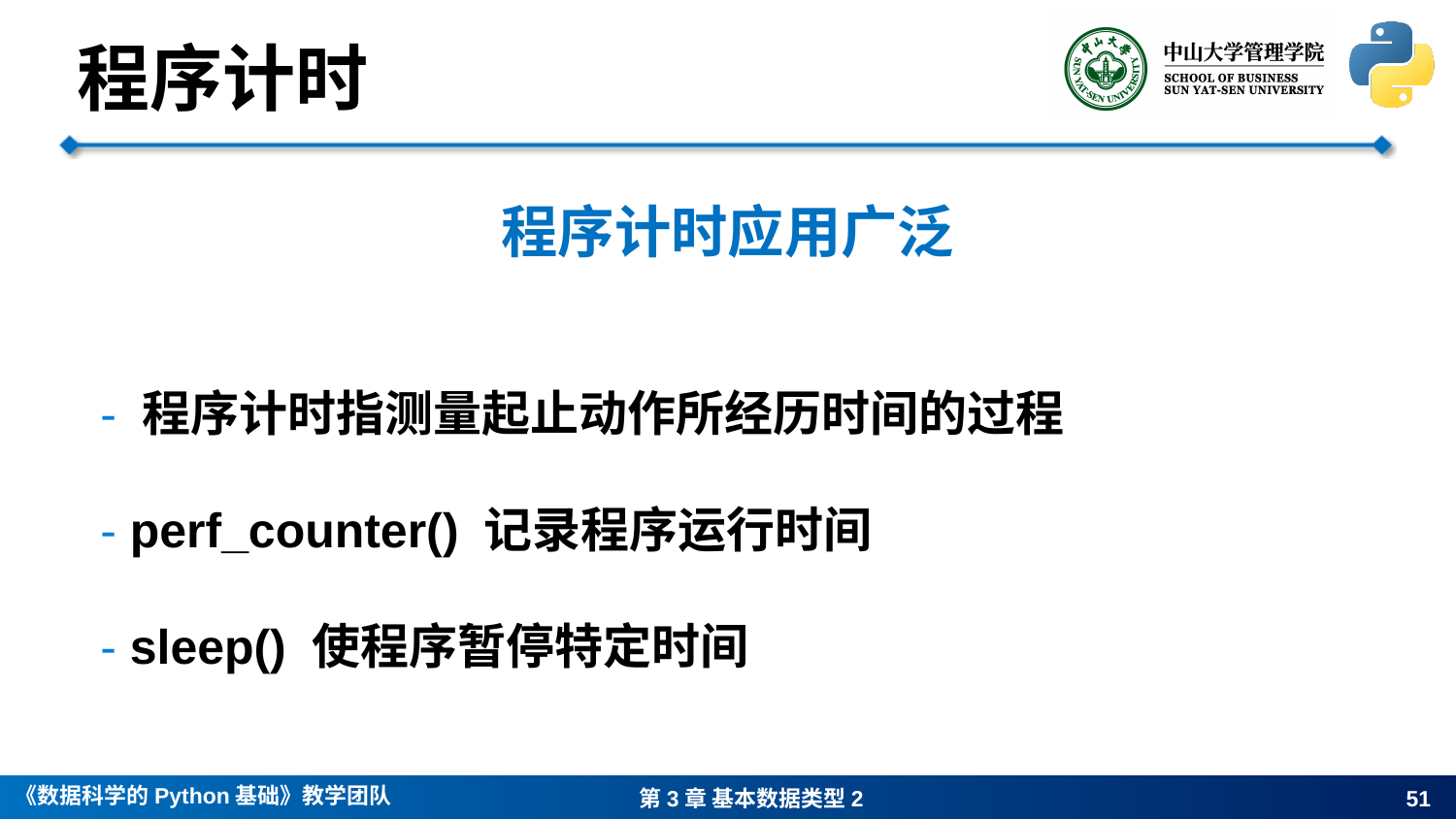

程序计时
程序计时应用广泛
- 程序计时指测量起止动作所经历时间的过程
- perf_counter() 记录程序运行时间
- sleep() 使程序暂停特定时间
51